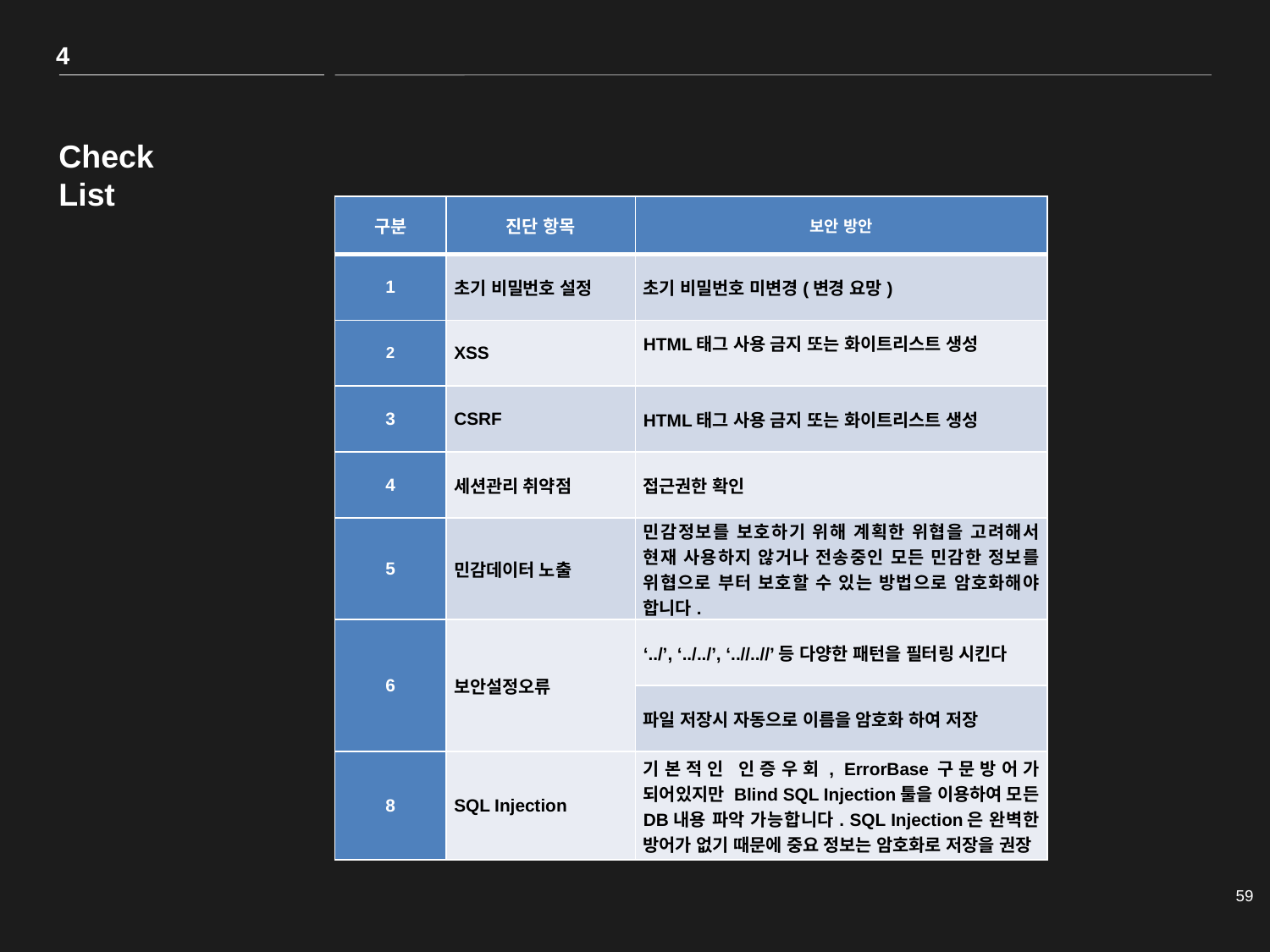

4
# Check List
| 구분 | 진단 항목 | 보안 방안 |
| --- | --- | --- |
| 1 | 초기 비밀번호 설정 | 초기 비밀번호 미변경(변경 요망) |
| 2 | XSS | HTML태그 사용 금지 또는 화이트리스트 생성 |
| 3 | CSRF | HTML태그 사용 금지 또는 화이트리스트 생성 |
| 4 | 세션관리 취약점 | 접근권한 확인 |
| 5 | 민감데이터 노출 | 민감정보를 보호하기 위해 계획한 위협을 고려해서 현재 사용하지 않거나 전송중인 모든 민감한 정보를 위협으로 부터 보호할 수 있는 방법으로 암호화해야 합니다. |
| 6 | 보안설정오류 | ‘../’, ‘../../’, ‘..//..//’등 다양한 패턴을 필터링 시킨다 |
|  |  | 파일 저장시 자동으로 이름을 암호화 하여 저장 |
| 8 | SQL Injection | 기본적인 인증우회, ErrorBase구문방어가 되어있지만 Blind SQL Injection툴을 이용하여 모든 DB내용 파악 가능합니다. SQL Injection은 완벽한 방어가 없기 때문에 중요 정보는 암호화로 저장을 권장 |
59